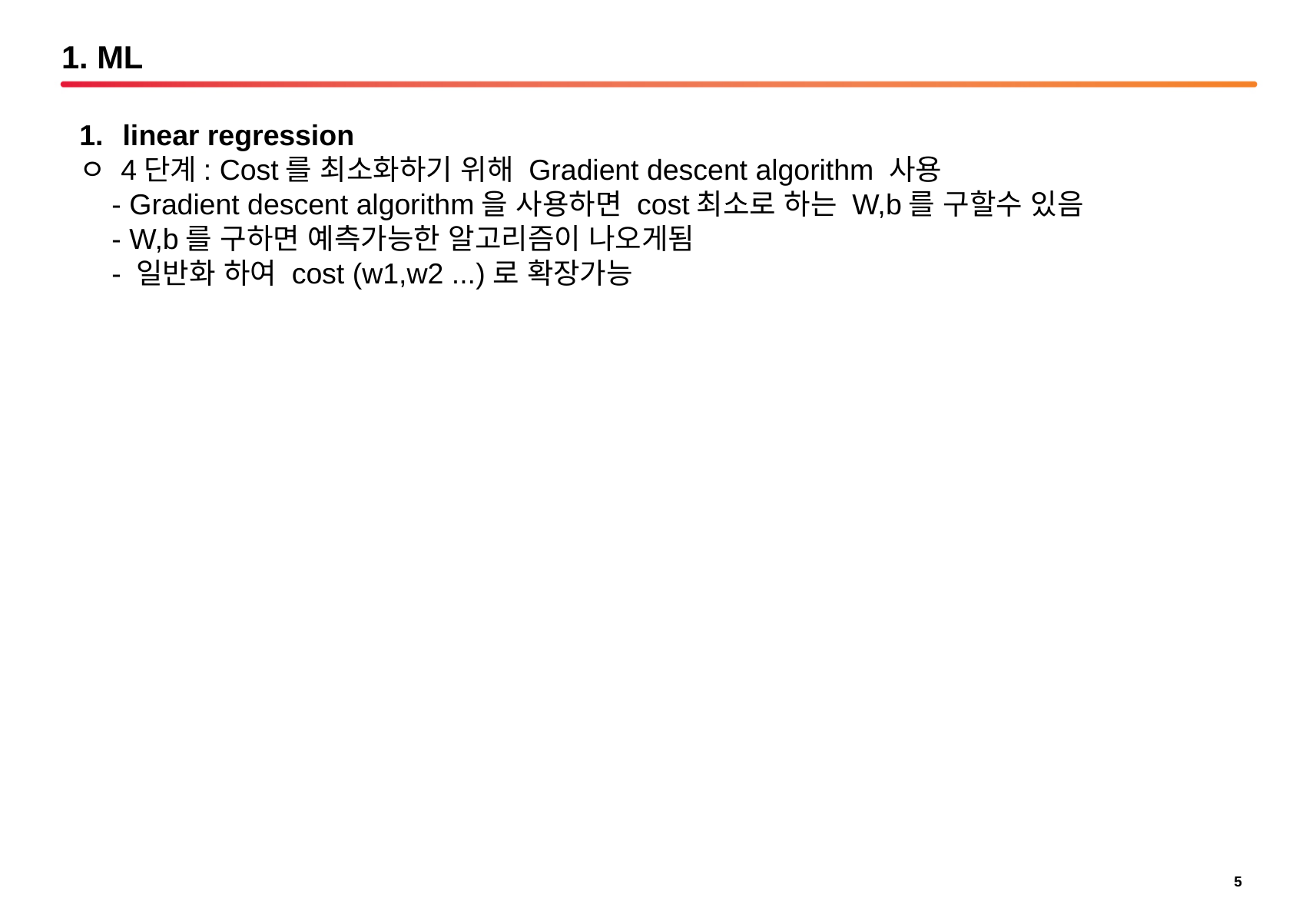

# 1. ML
linear regression
ㅇ 4단계: Cost를 최소화하기 위해 Gradient descent algorithm 사용
    - Gradient descent algorithm을 사용하면 cost최소로 하는 W,b를 구할수 있음
    - W,b를 구하면 예측가능한 알고리즘이 나오게됨
    - 일반화 하여 cost (w1,w2 ...)로 확장가능